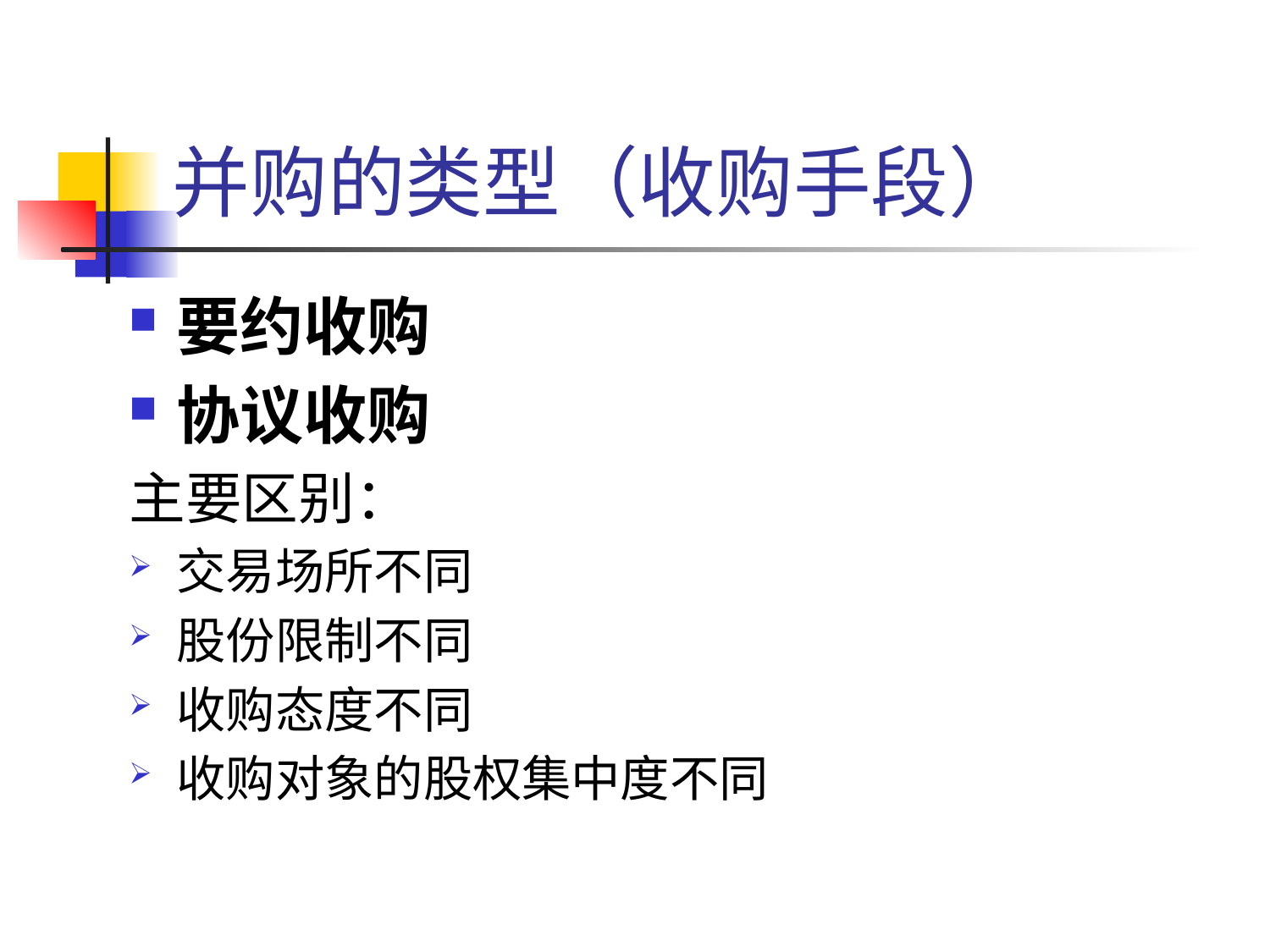

# 并购的类型（收购手段）
要约收购
协议收购
主要区别：
交易场所不同
股份限制不同
收购态度不同
收购对象的股权集中度不同